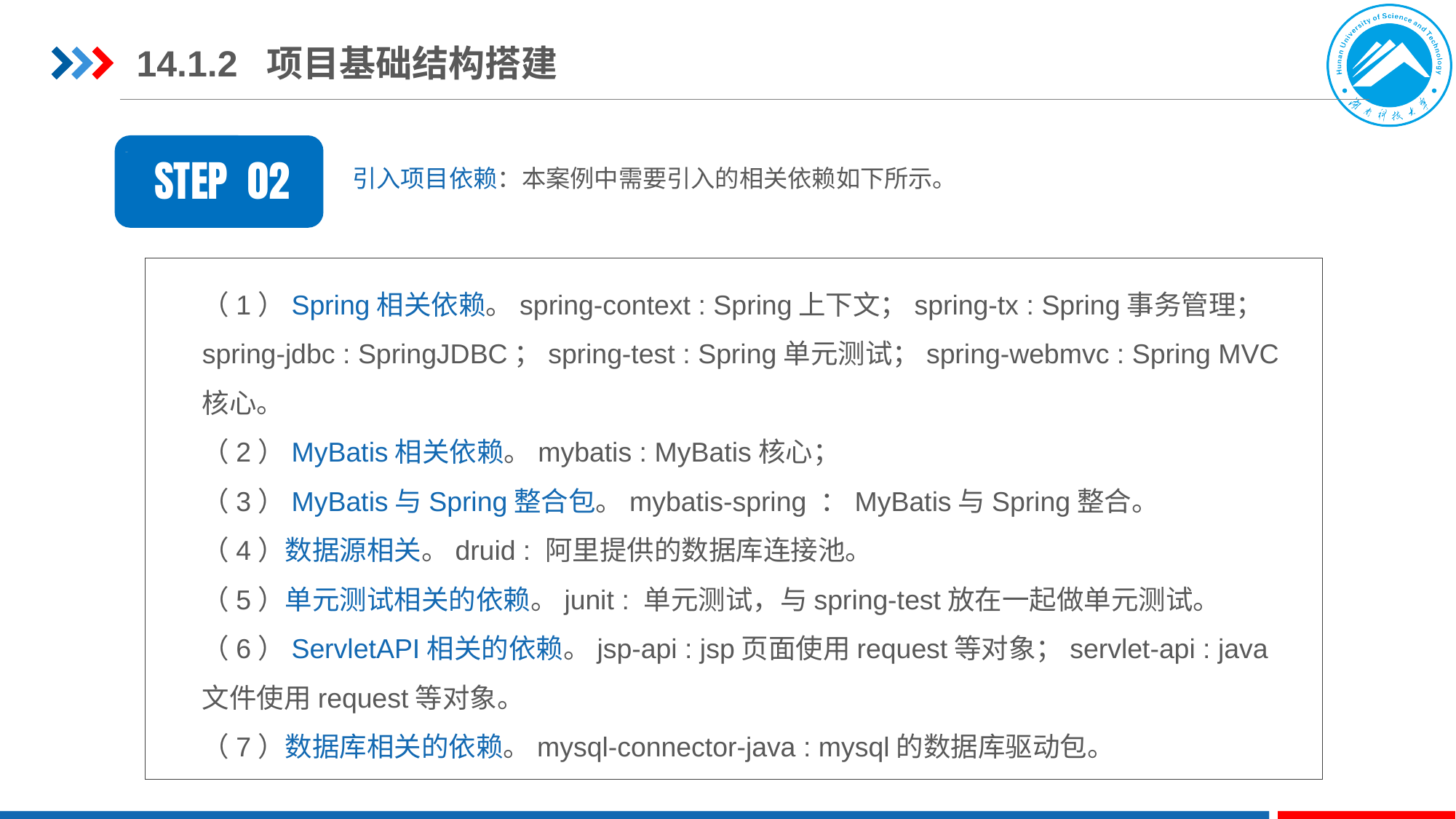

14.1.2  项目基础结构搭建

引入项目依赖：本案例中需要引入的相关依赖如下所示。
STEP  02

（1）Spring相关依赖。spring-context : Spring上下文；spring-tx : Spring事务管理；spring-jdbc : SpringJDBC；spring-test : Spring单元测试；spring-webmvc : Spring MVC核心。
（2）MyBatis相关依赖。mybatis : MyBatis核心；
（3）MyBatis与Spring整合包。mybatis-spring ：MyBatis与Spring整合。
（4）数据源相关。druid : 阿里提供的数据库连接池。
（5）单元测试相关的依赖。junit : 单元测试，与spring-test放在一起做单元测试。
（6）ServletAPI相关的依赖。jsp-api : jsp页面使用request等对象；servlet-api : java文件使用request等对象。
（7）数据库相关的依赖。mysql-connector-java : mysql的数据库驱动包。